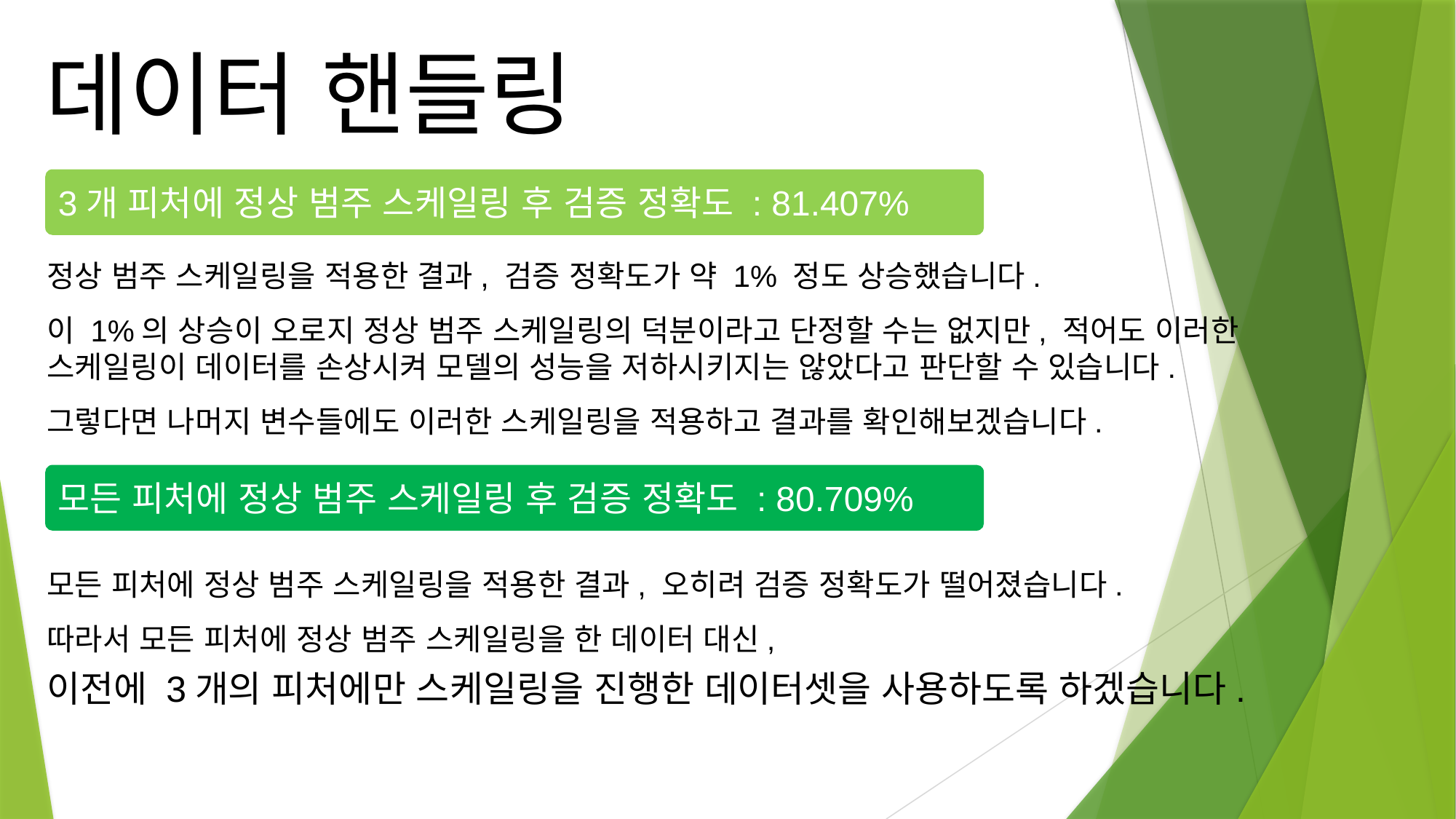

데이터 핸들링
3개 피처에 정상 범주 스케일링 후 검증 정확도 : 81.407%
정상 범주 스케일링을 적용한 결과, 검증 정확도가 약 1% 정도 상승했습니다.

이 1%의 상승이 오로지 정상 범주 스케일링의 덕분이라고 단정할 수는 없지만, 적어도 이러한 스케일링이 데이터를 손상시켜 모델의 성능을 저하시키지는 않았다고 판단할 수 있습니다.

그렇다면 나머지 변수들에도 이러한 스케일링을 적용하고 결과를 확인해보겠습니다.
모든 피처에 정상 범주 스케일링 후 검증 정확도 : 80.709%
모든 피처에 정상 범주 스케일링을 적용한 결과, 오히려 검증 정확도가 떨어졌습니다.

따라서 모든 피처에 정상 범주 스케일링을 한 데이터 대신,

이전에 3개의 피처에만 스케일링을 진행한 데이터셋을 사용하도록 하겠습니다.